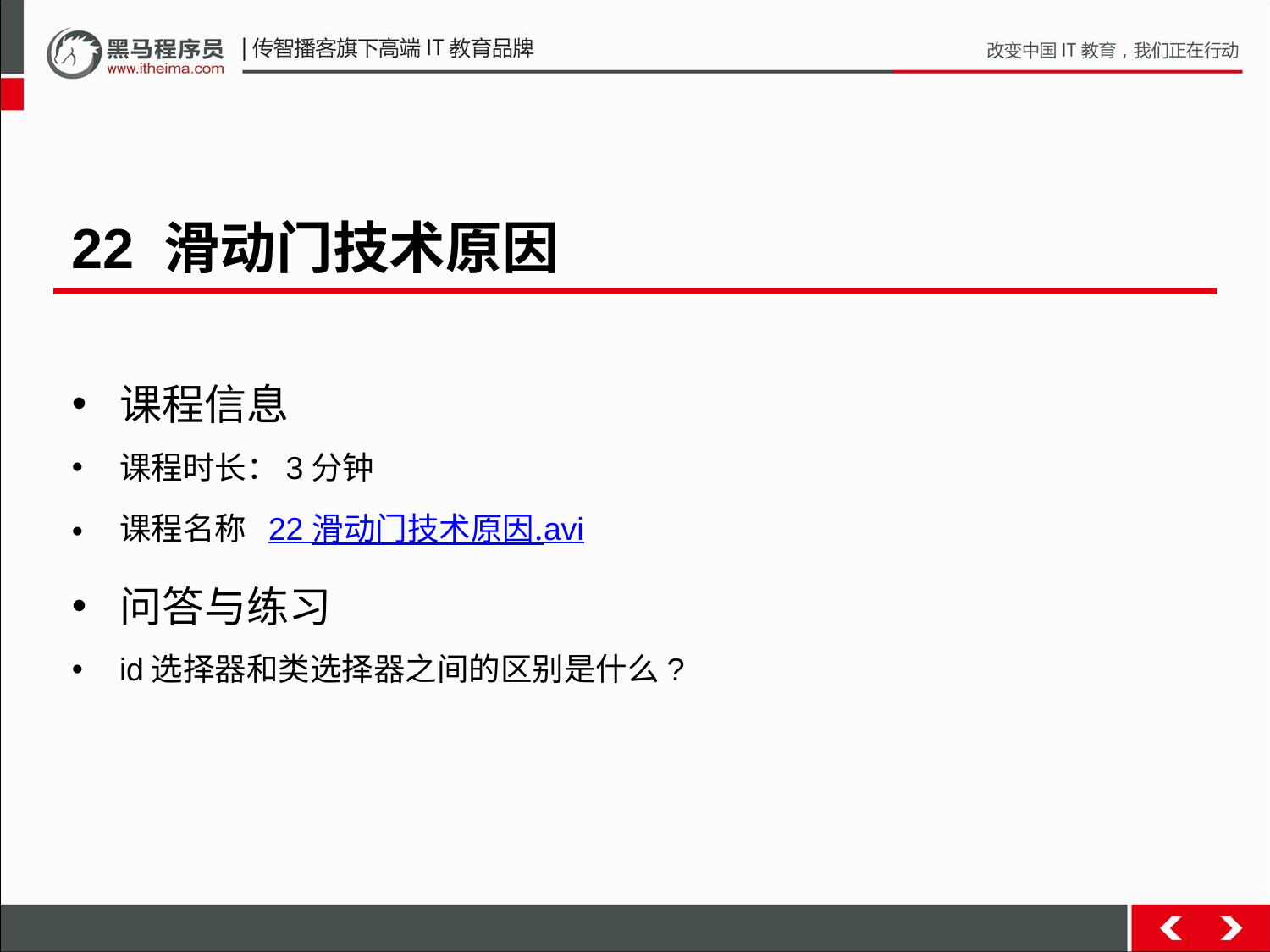

22 滑动门技术原因
课程信息
课程时长：3分钟
课程名称  22 滑动门技术原因.avi
问答与练习
id选择器和类选择器之间的区别是什么?